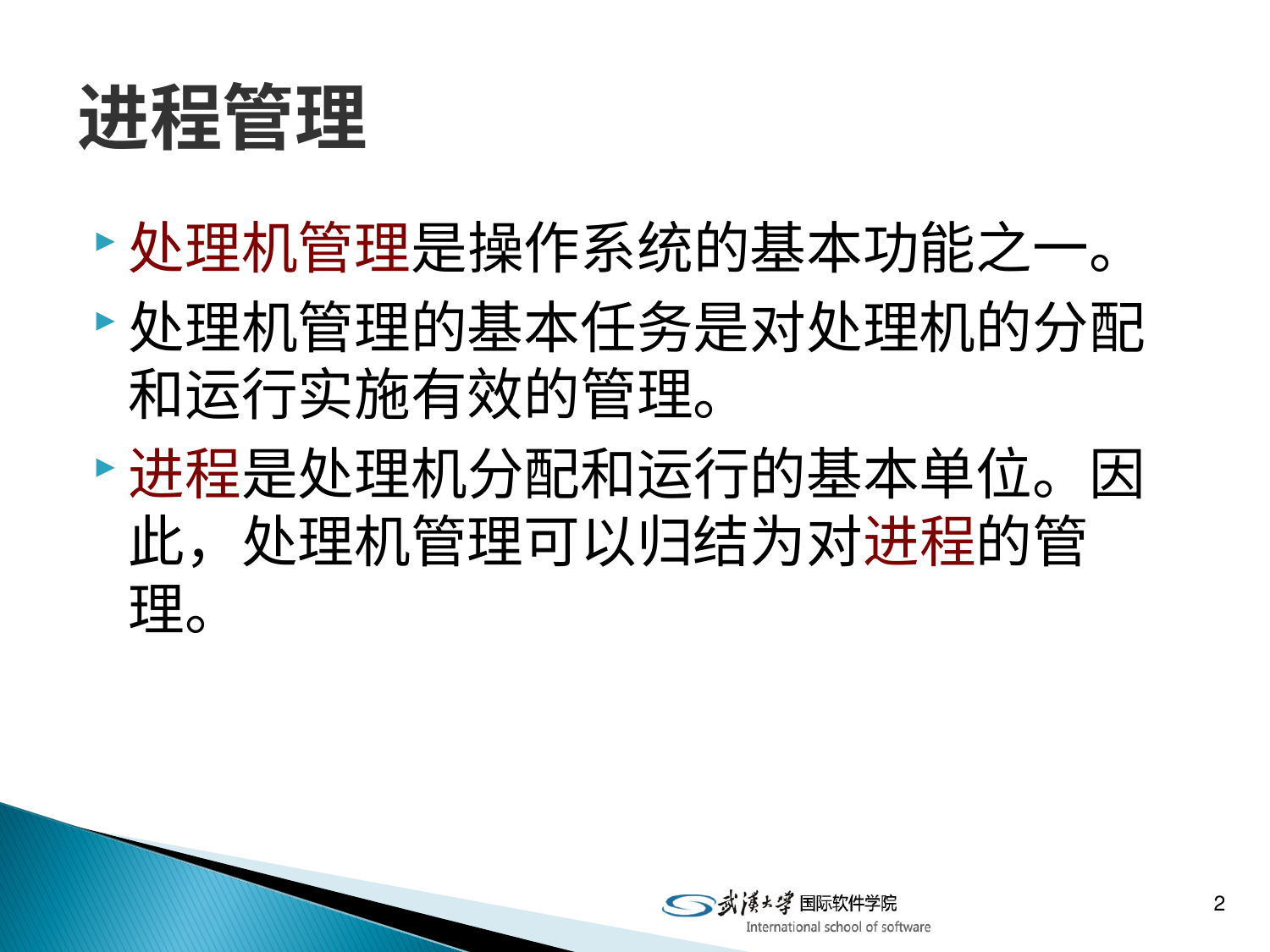

# 进程管理
处理机管理是操作系统的基本功能之一。
处理机管理的基本任务是对处理机的分配和运行实施有效的管理。
进程是处理机分配和运行的基本单位。因此，处理机管理可以归结为对进程的管理。